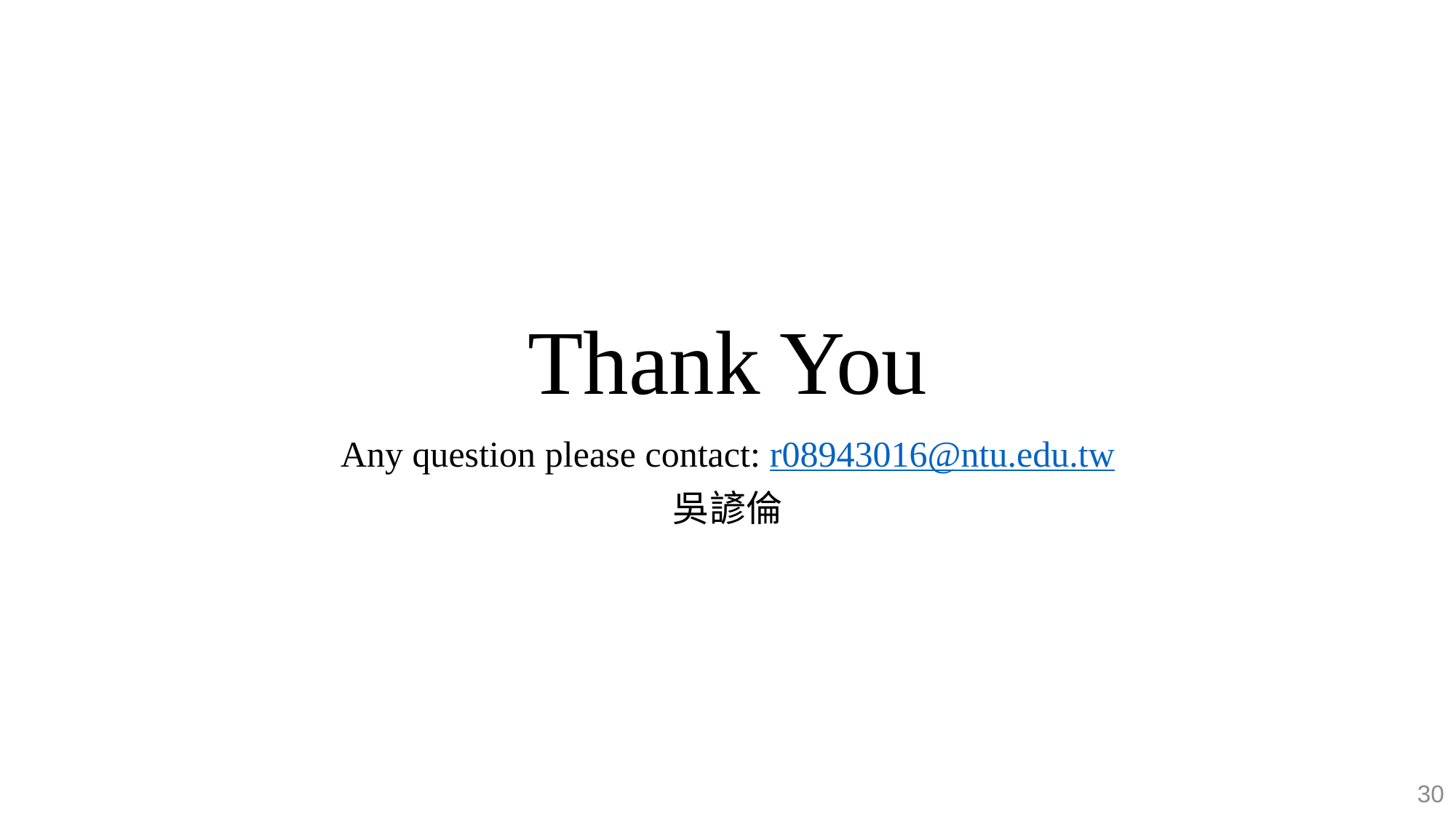

# Thank You
Any question please contact: r08943016@ntu.edu.tw
吳諺倫
30